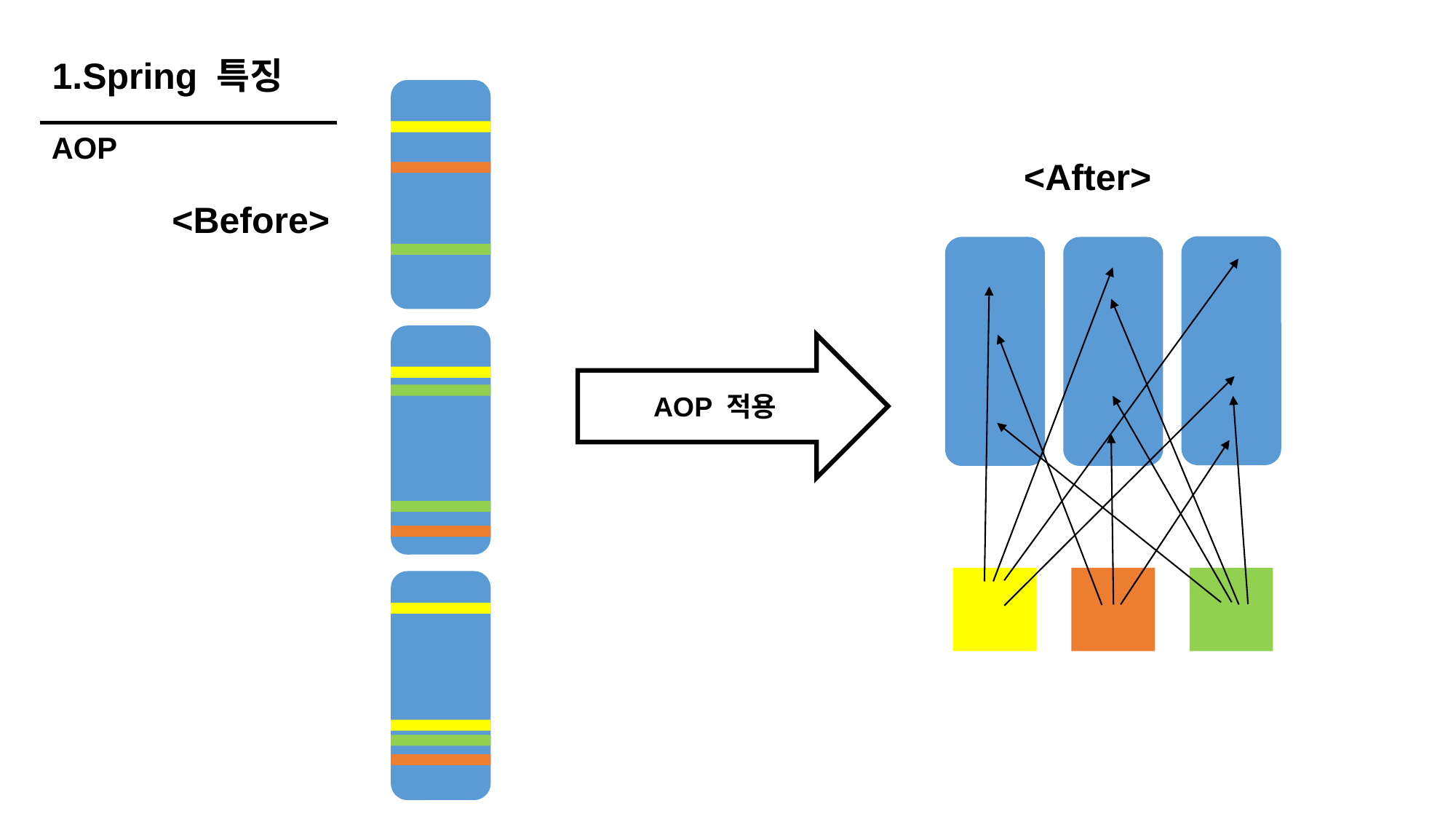

# 1.Spring 특징

AOP
<After>

<Before>

AOP 적용